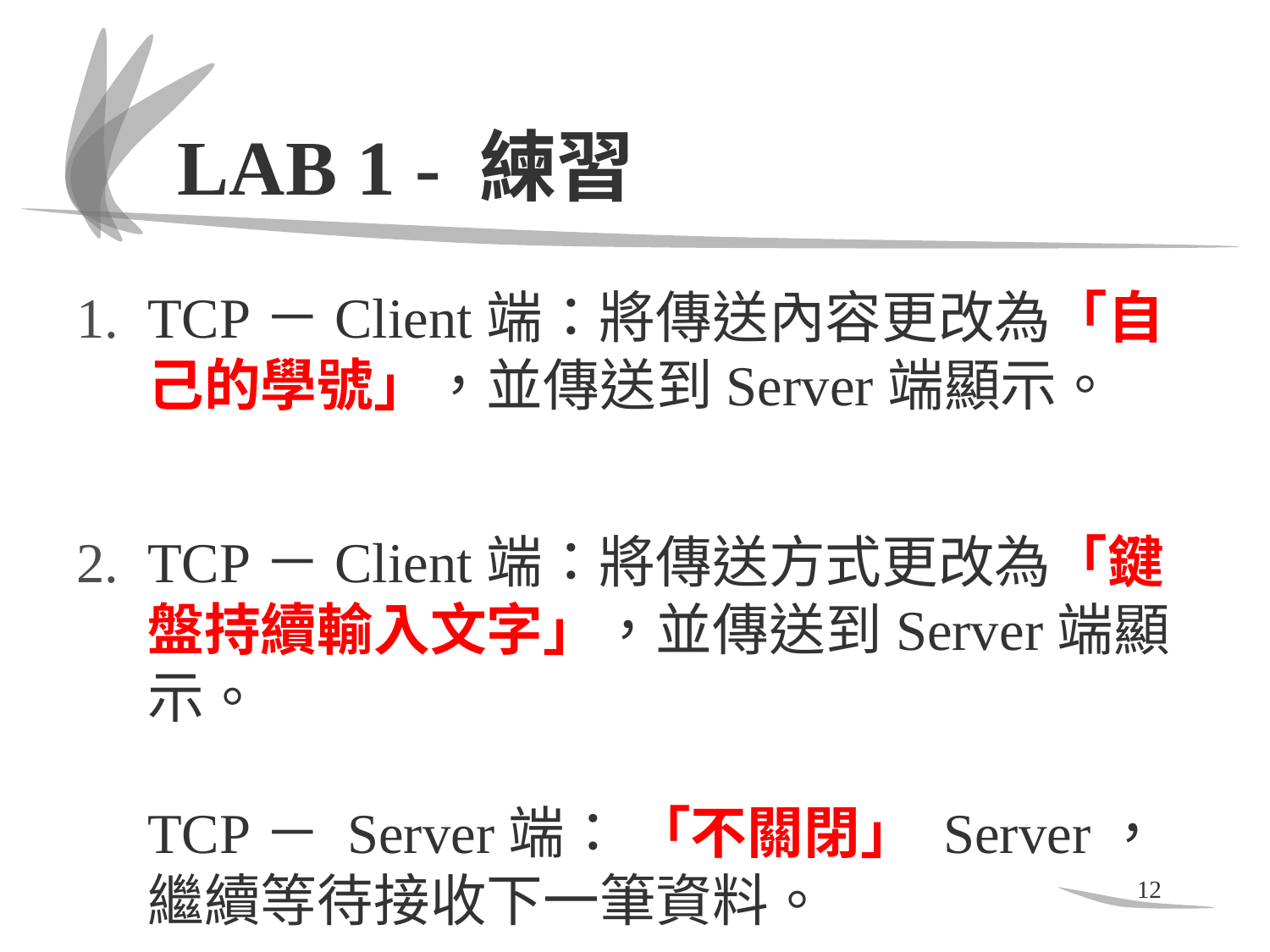

# LAB 1 - 練習
TCP－Client端：將傳送內容更改為「自己的學號」，並傳送到Server端顯示。

TCP－Client端：將傳送方式更改為「鍵盤持續輸入文字」，並傳送到Server端顯示。
TCP－ Server端： 「不關閉」 Server，繼續等待接收下一筆資料。

12